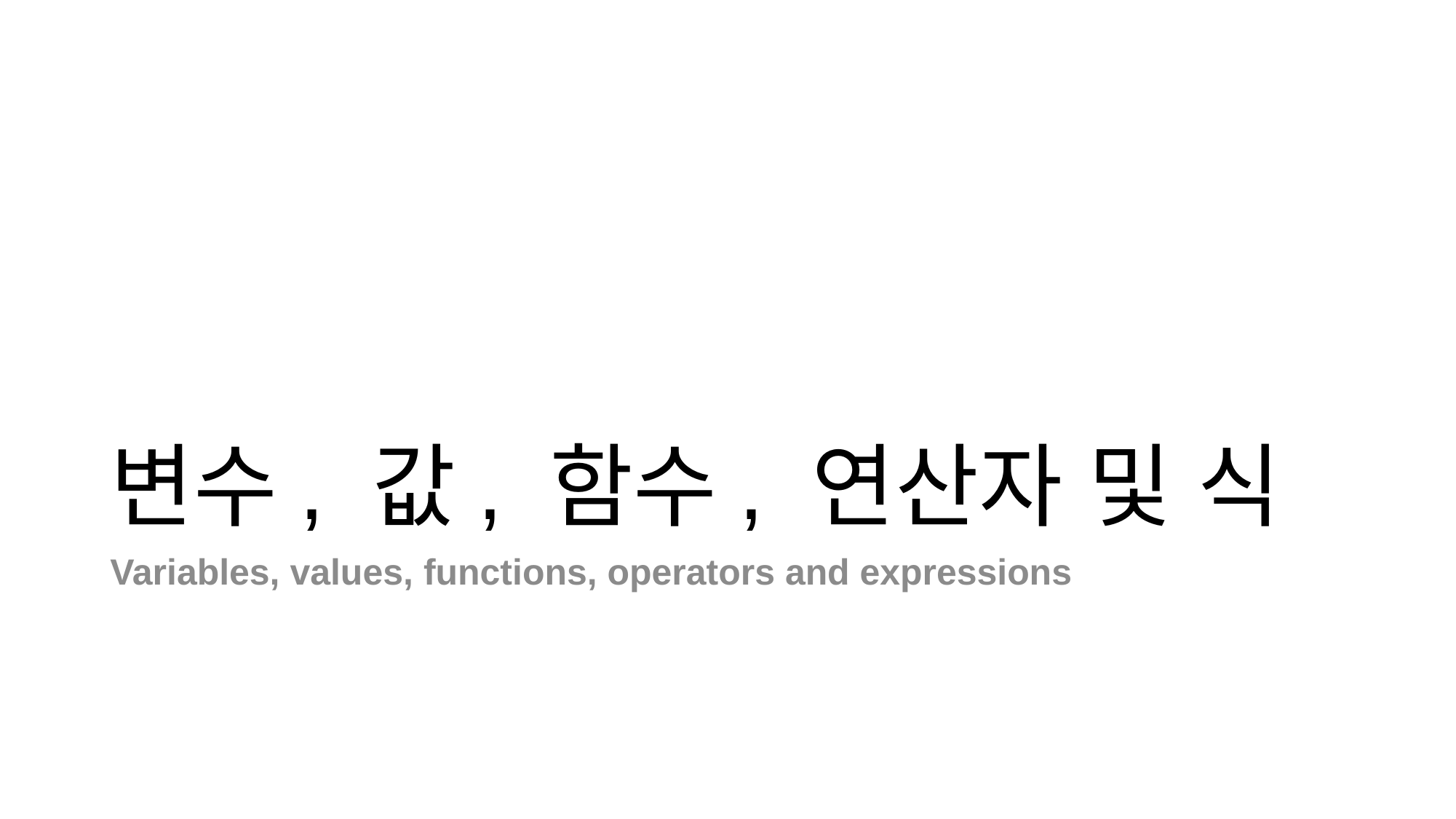

# 변수, 값, 함수, 연산자 및 식
Variables, values, functions, operators and expressions